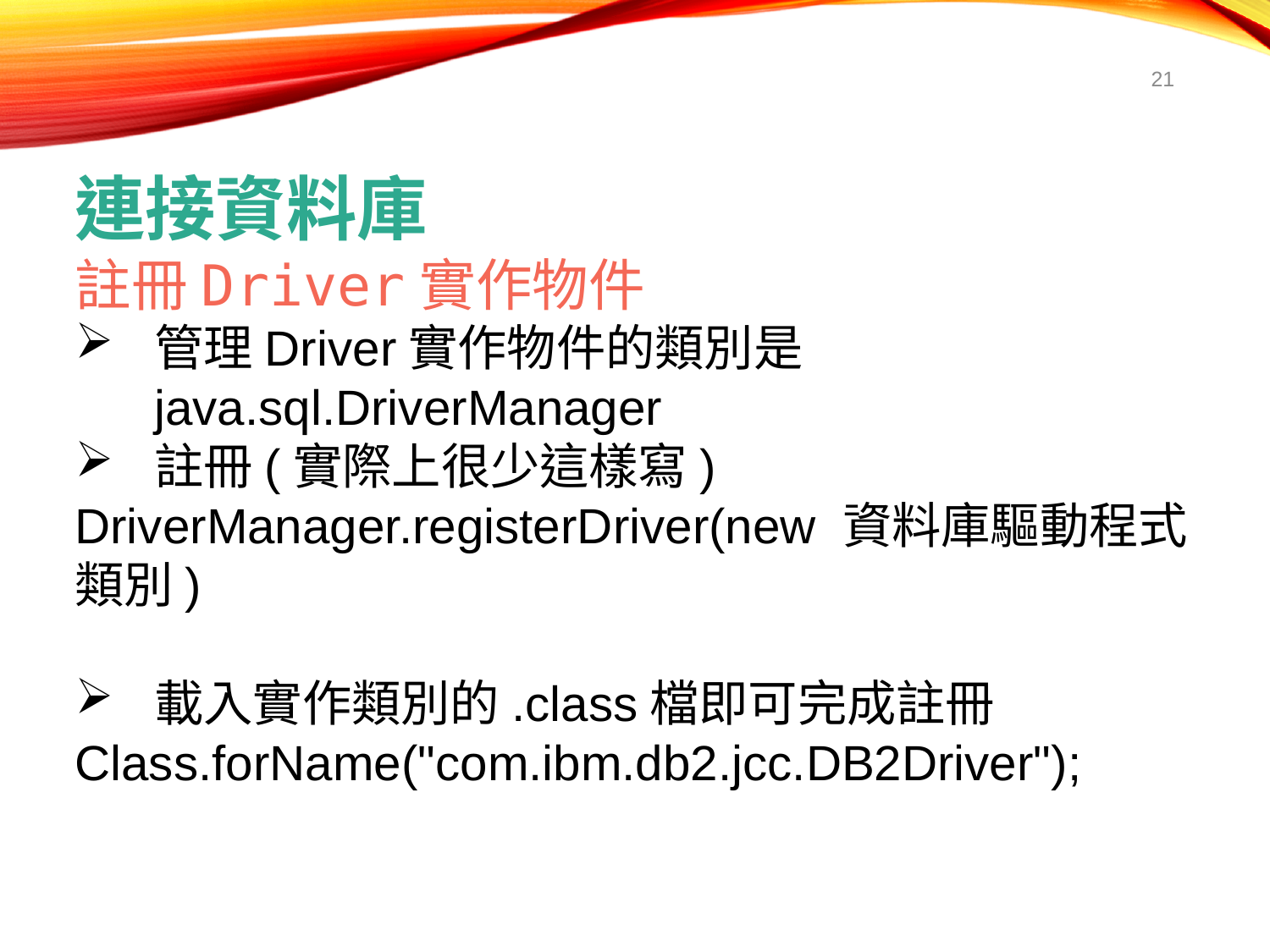

21
連接資料庫
註冊Driver實作物件
管理Driver實作物件的類別是java.sql.DriverManager
註冊(實際上很少這樣寫)
DriverManager.registerDriver(new 資料庫驅動程式類別)

載入實作類別的.class檔即可完成註冊
Class.forName("com.ibm.db2.jcc.DB2Driver");